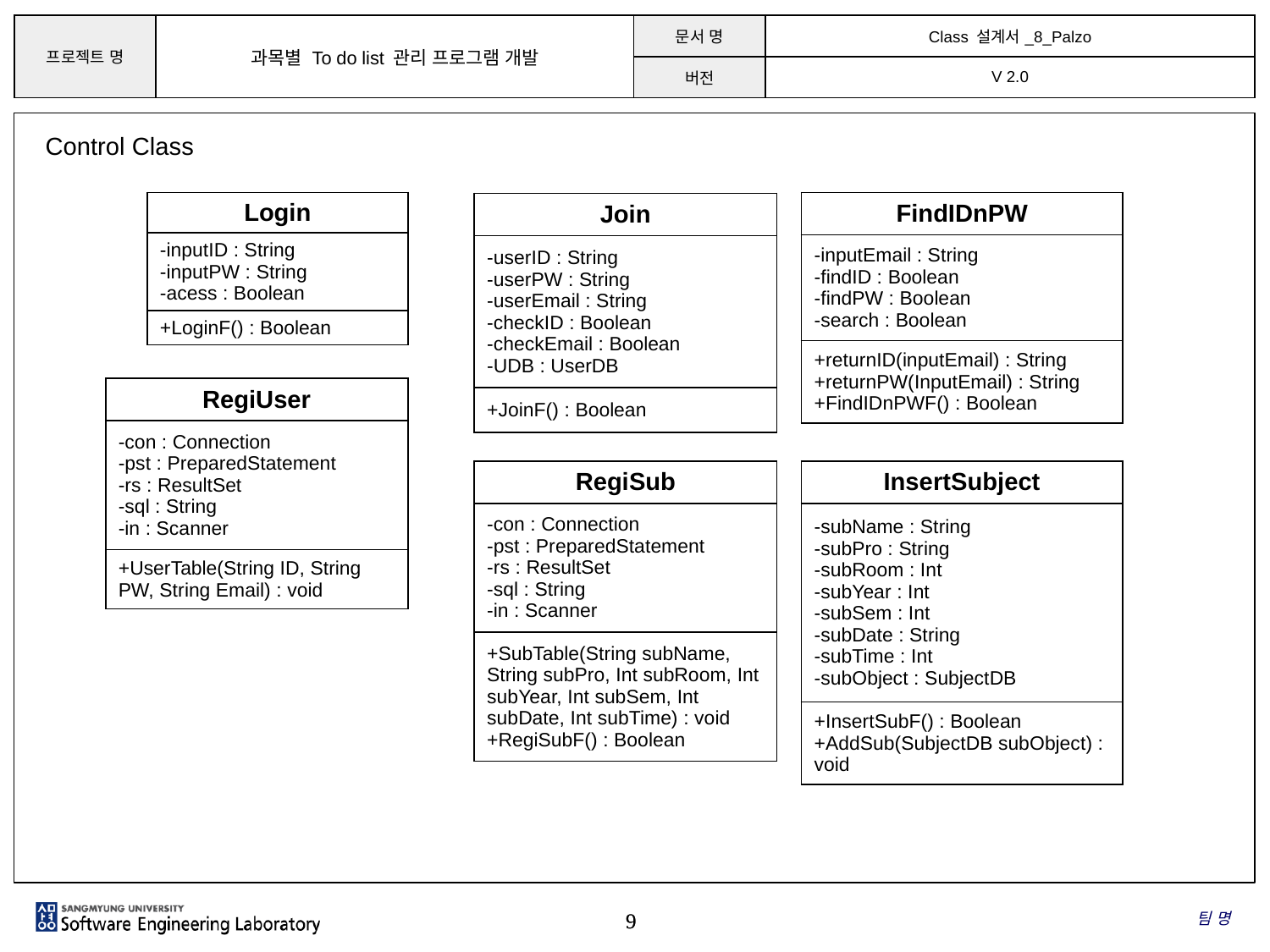

Control Class
| Login |
| --- |
| -inputID : String -inputPW : String -acess : Boolean |
| +LoginF() : Boolean |
| FindIDnPW |
| --- |
| -inputEmail : String -findID : Boolean -findPW : Boolean -search : Boolean |
| +returnID(inputEmail) : String +returnPW(InputEmail) : String +FindIDnPWF() : Boolean |
| Join |
| --- |
| -userID : String -userPW : String -userEmail : String -checkID : Boolean -checkEmail : Boolean -UDB : UserDB |
| +JoinF() : Boolean |
| RegiUser |
| --- |
| -con : Connection -pst : PreparedStatement -rs : ResultSet -sql : String -in : Scanner |
| +UserTable(String ID, String PW, String Email) : void |
| RegiSub |
| --- |
| -con : Connection -pst : PreparedStatement -rs : ResultSet -sql : String -in : Scanner |
| +SubTable(String subName, String subPro, Int subRoom, Int subYear, Int subSem, Int subDate, Int subTime) : void +RegiSubF() : Boolean |
| InsertSubject |
| --- |
| -subName : String -subPro : String -subRoom : Int -subYear : Int -subSem : Int -subDate : String -subTime : Int -subObject : SubjectDB |
| +InsertSubF() : Boolean +AddSub(SubjectDB subObject) : void |
팀 명